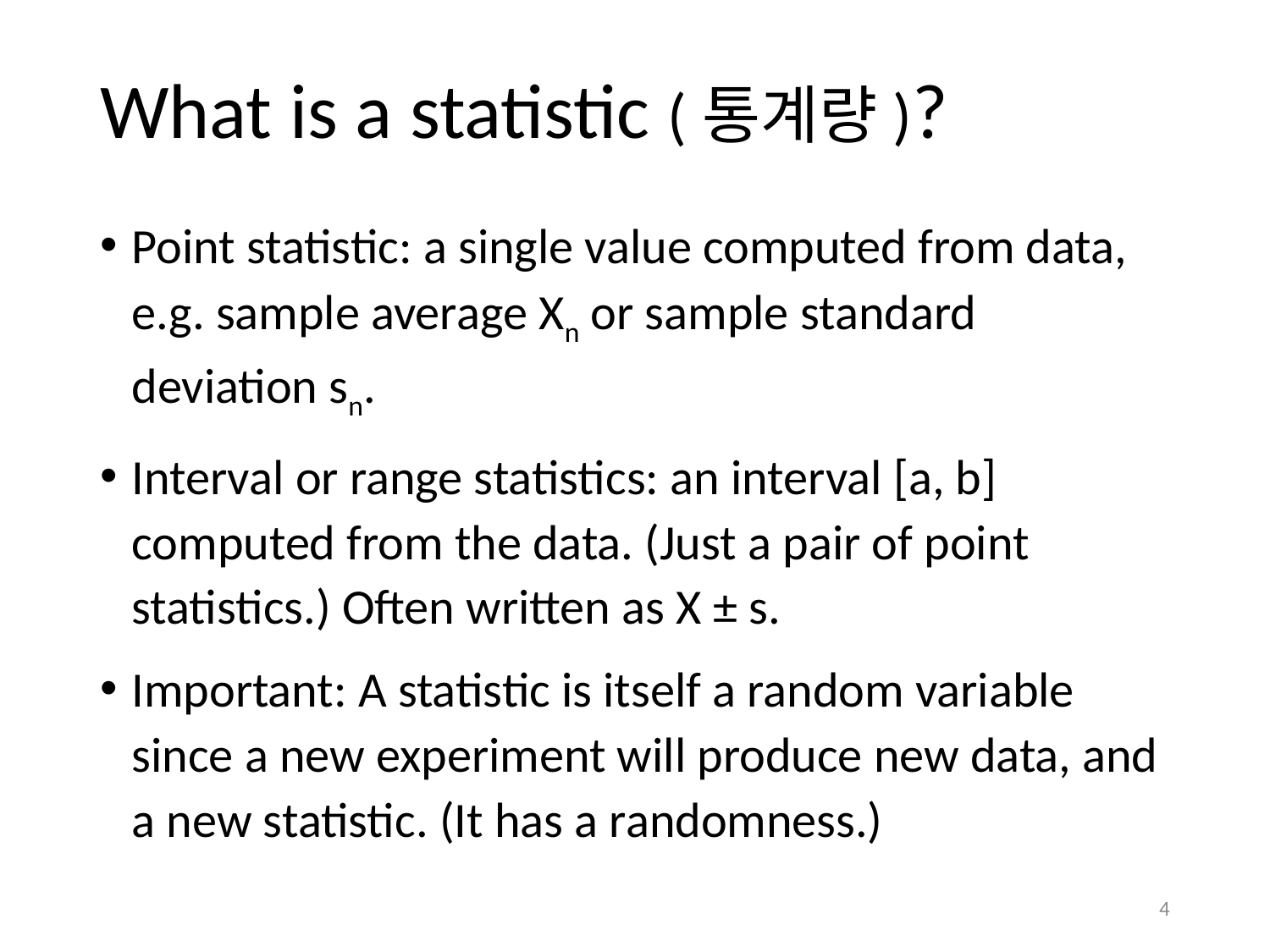

# What is a statistic (통계량)?
Point statistic: a single value computed from data, e.g. sample average Xn or sample standard deviation sn.
Interval or range statistics: an interval [a, b] computed from the data. (Just a pair of point statistics.) Often written as X ± s.
Important: A statistic is itself a random variable since a new experiment will produce new data, and a new statistic. (It has a randomness.)
4